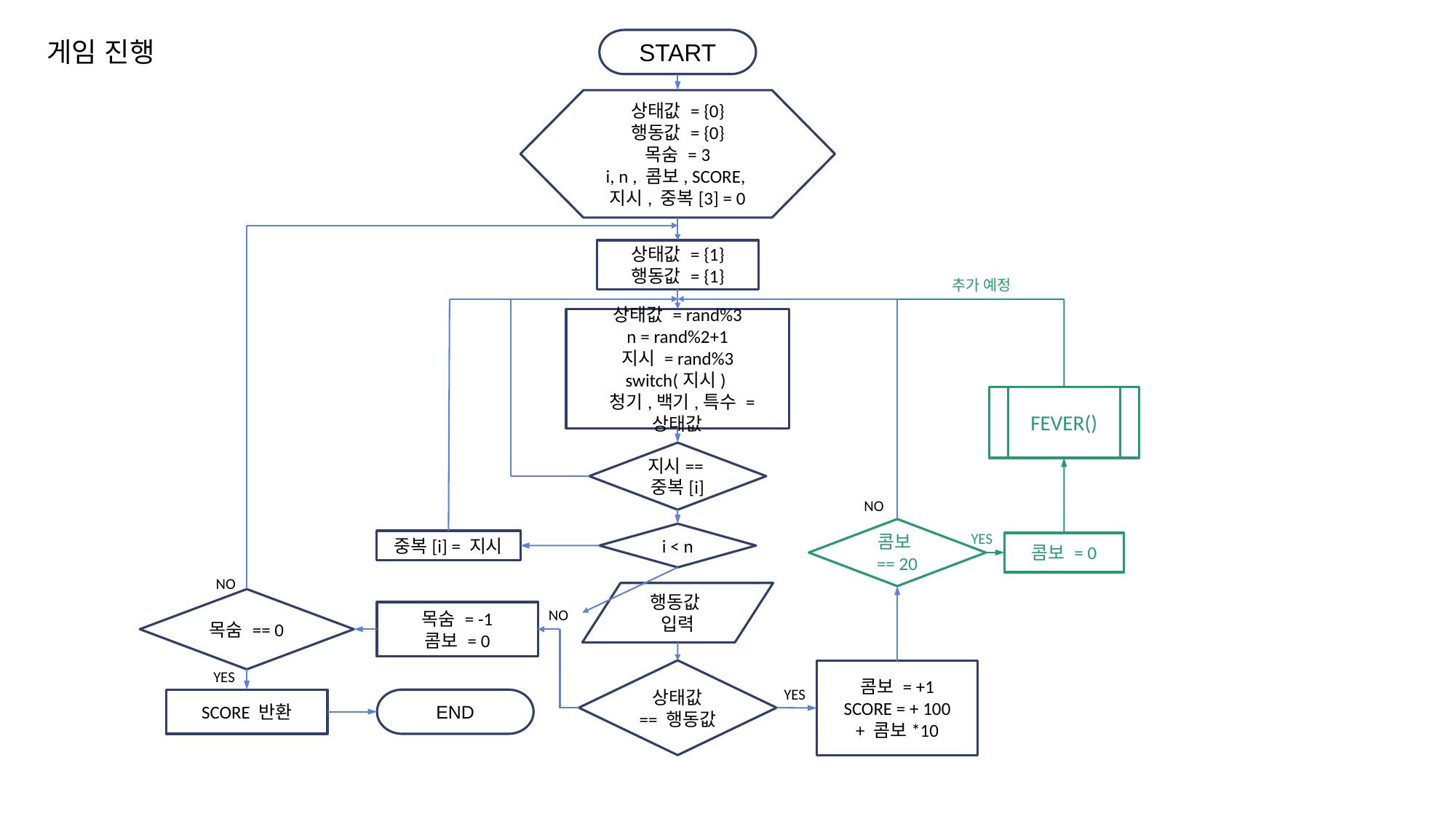

게임 진행
START
상태값 = {0}
행동값 = {0}
목숨 = 3
i, n , 콤보, SCORE,
지시, 중복[3] = 0
상태값 = {1}
행동값 = {1}
추가 예정
상태값 = rand%3
n = rand%2+1
지시 = rand%3
switch(지시)
 청기,백기,특수 = 상태값
FEVER()
지시==중복[i]
NO
콤보
== 20
i < n
YES
중복[i] = 지시
콤보 = 0
NO
행동값
입력
목숨 == 0
NO
목숨 = -1
콤보 = 0
상태값 == 행동값
콤보 = +1
SCORE = + 100
+ 콤보*10
YES
YES
SCORE 반환
END